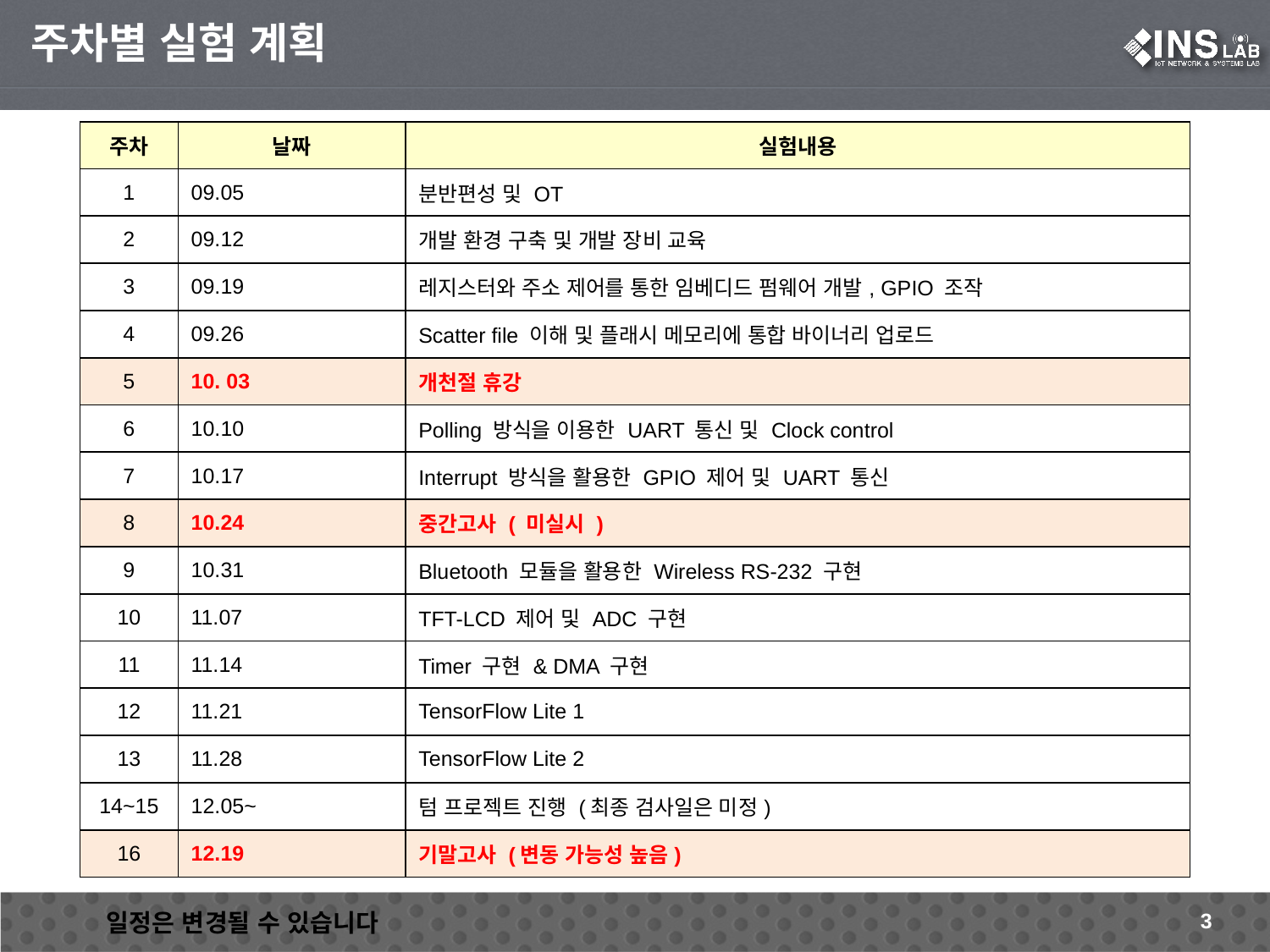

주차별 실험 계획
| 주차 | 날짜 | 실험내용 |
| --- | --- | --- |
| 1 | 09.05 | 분반편성 및 OT |
| 2 | 09.12 | 개발 환경 구축 및 개발 장비 교육 |
| 3 | 09.19 | 레지스터와 주소 제어를 통한 임베디드 펌웨어 개발, GPIO 조작 |
| 4 | 09.26 | Scatter file 이해 및 플래시 메모리에 통합 바이너리 업로드 |
| 5 | 10. 03 | 개천절 휴강 |
| 6 | 10.10 | Polling 방식을 이용한 UART 통신 및 Clock control |
| 7 | 10.17 | Interrupt 방식을 활용한 GPIO 제어 및 UART 통신 |
| 8 | 10.24 | 중간고사 ( 미실시 ) |
| 9 | 10.31 | Bluetooth 모듈을 활용한 Wireless RS-232 구현 |
| 10 | 11.07 | TFT-LCD 제어 및 ADC 구현 |
| 11 | 11.14 | Timer 구현 & DMA 구현 |
| 12 | 11.21 | TensorFlow Lite 1 |
| 13 | 11.28 | TensorFlow Lite 2 |
| 14~15 | 12.05~ | 텀 프로젝트 진행 (최종 검사일은 미정) |
| 16 | 12.19 | 기말고사 (변동 가능성 높음) |
3
일정은 변경될 수 있습니다